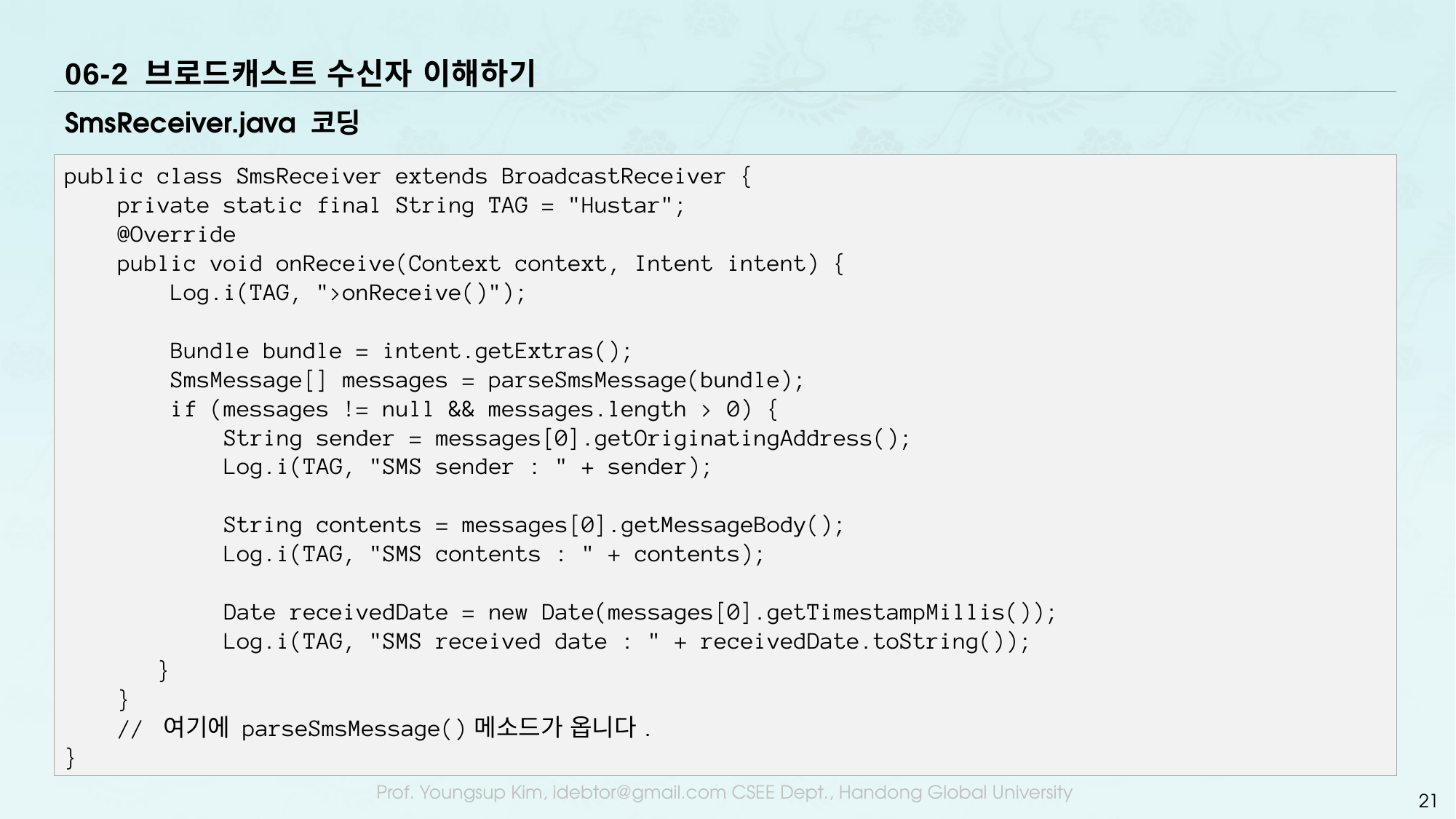

# 06-2 브로드캐스트 수신자 이해하기
SmsReceiver.java 코딩

public class SmsReceiver extends BroadcastReceiver {
    private static final String TAG = "Hustar";
    @Override
    public void onReceive(Context context, Intent intent) {
        Log.i(TAG, ">onReceive()");

        Bundle bundle = intent.getExtras();
        SmsMessage[] messages = parseSmsMessage(bundle);
        if (messages != null && messages.length > 0) {
            String sender = messages[0].getOriginatingAddress();
            Log.i(TAG, "SMS sender : " + sender);

            String contents = messages[0].getMessageBody();
            Log.i(TAG, "SMS contents : " + contents);

            Date receivedDate = new Date(messages[0].getTimestampMillis());
            Log.i(TAG, "SMS received date : " + receivedDate.toString());
       }
    }
    // 여기에 parseSmsMessage()메소드가 옵니다.
}
21